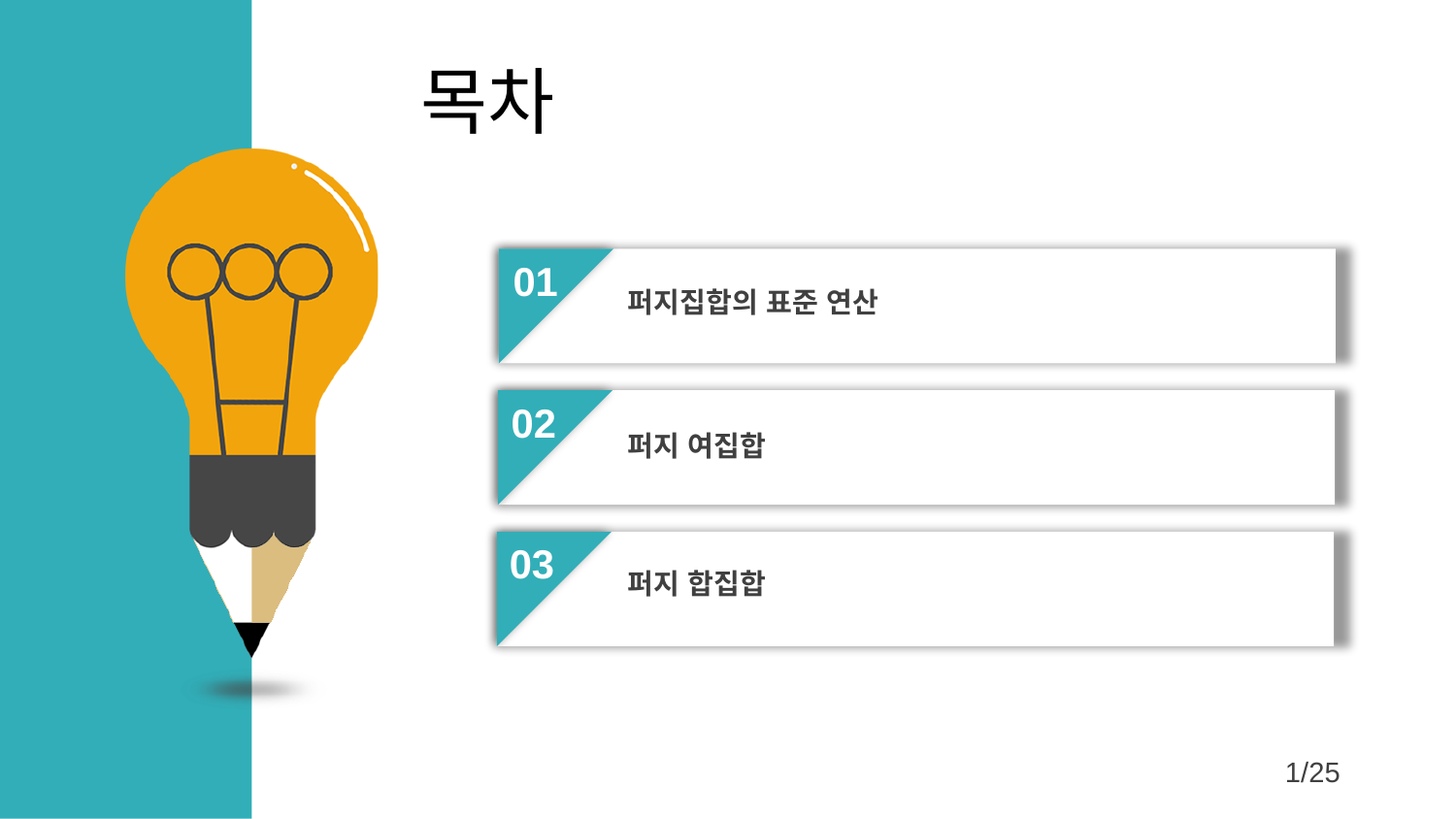

목차

01
퍼지집합의 표준 연산

02

퍼지 여집합

03

퍼지 합집합

04
1/25